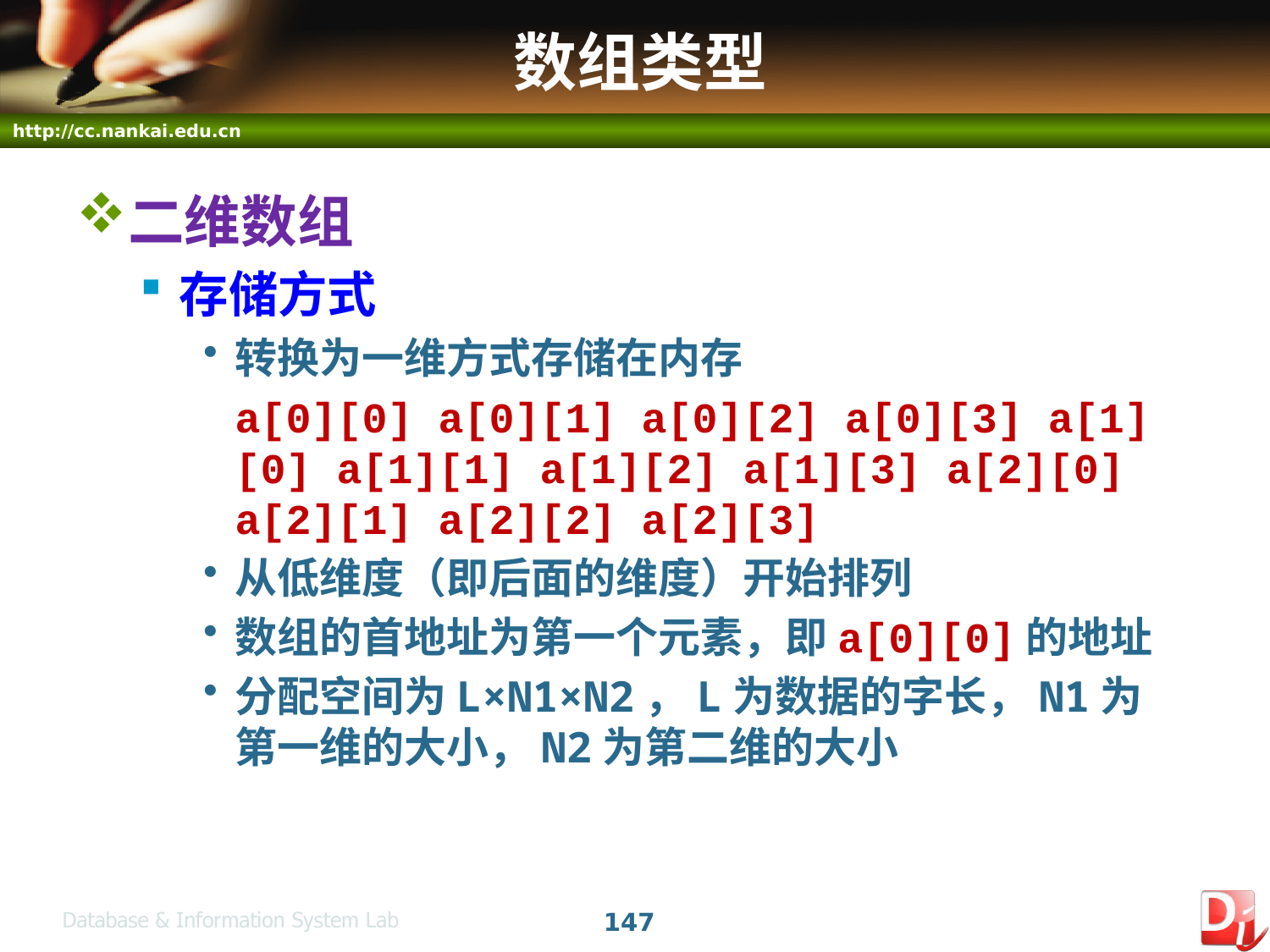

# 数组类型
二维数组
存储方式
转换为一维方式存储在内存
	a[0][0] a[0][1] a[0][2] a[0][3] a[1][0] a[1][1] a[1][2] a[1][3] a[2][0] a[2][1] a[2][2] a[2][3]
从低维度（即后面的维度）开始排列
数组的首地址为第一个元素，即a[0][0]的地址
分配空间为L×N1×N2，L为数据的字长，N1为第一维的大小，N2为第二维的大小
147
Database & Information System Lab